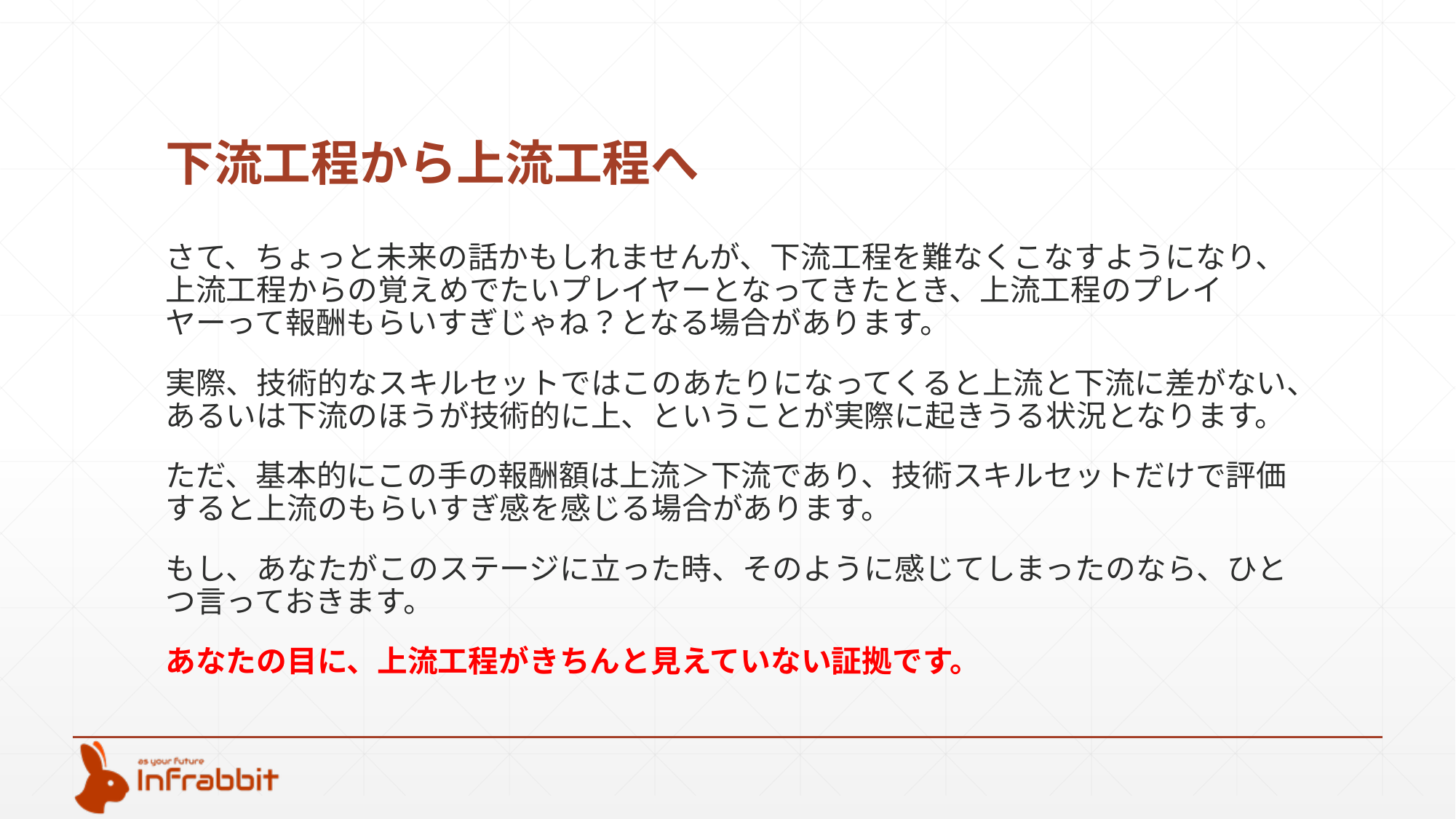

# 下流工程から上流工程へ
さて、ちょっと未来の話かもしれませんが、下流工程を難なくこなすようになり、上流工程からの覚えめでたいプレイヤーとなってきたとき、上流工程のプレイヤーって報酬もらいすぎじゃね？となる場合があります。
実際、技術的なスキルセットではこのあたりになってくると上流と下流に差がない、あるいは下流のほうが技術的に上、ということが実際に起きうる状況となります。
ただ、基本的にこの手の報酬額は上流＞下流であり、技術スキルセットだけで評価すると上流のもらいすぎ感を感じる場合があります。
もし、あなたがこのステージに立った時、そのように感じてしまったのなら、ひとつ言っておきます。
あなたの目に、上流工程がきちんと見えていない証拠です。